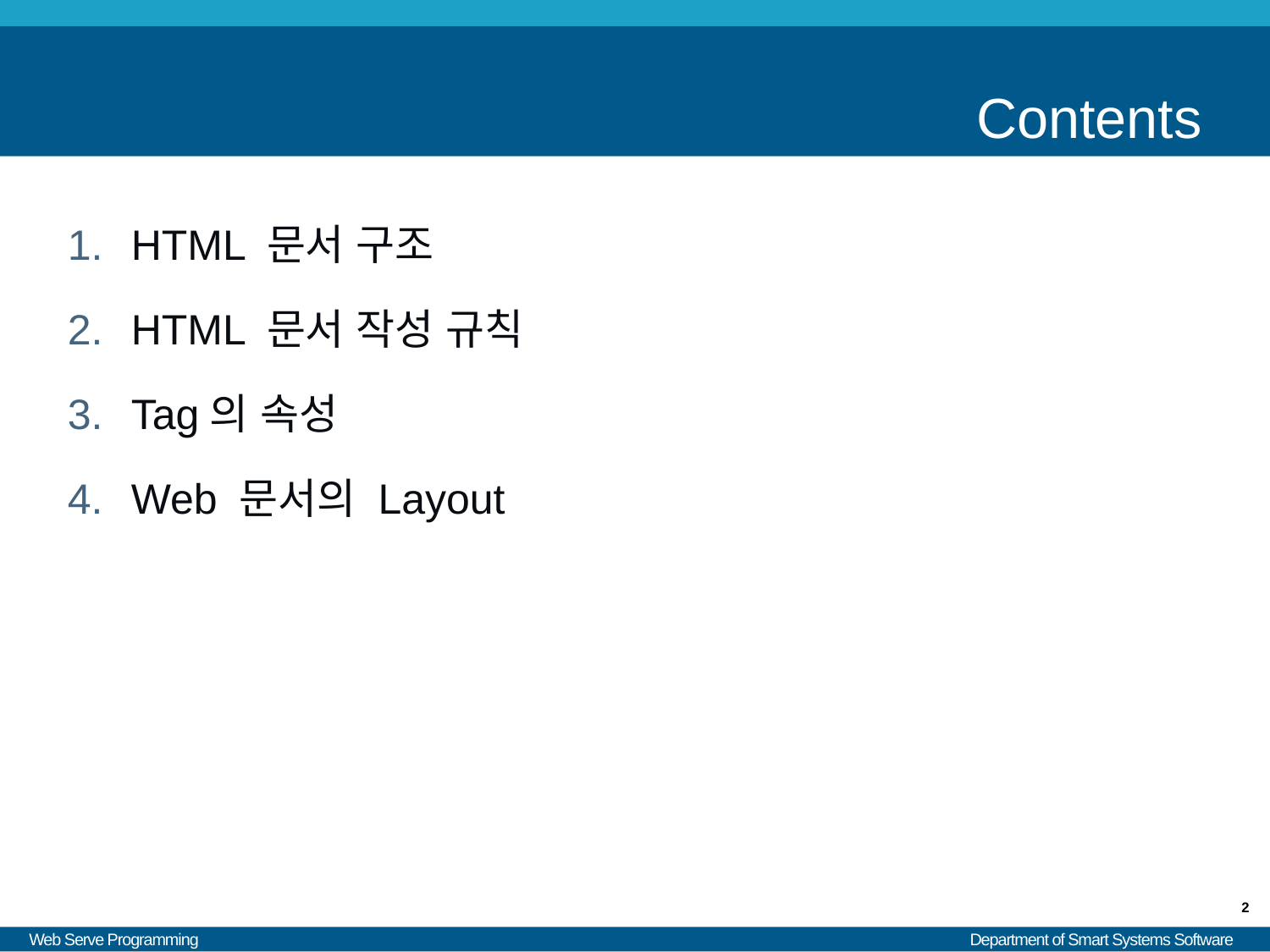

# Contents
HTML 문서 구조
HTML 문서 작성 규칙
Tag의 속성
Web 문서의 Layout
2